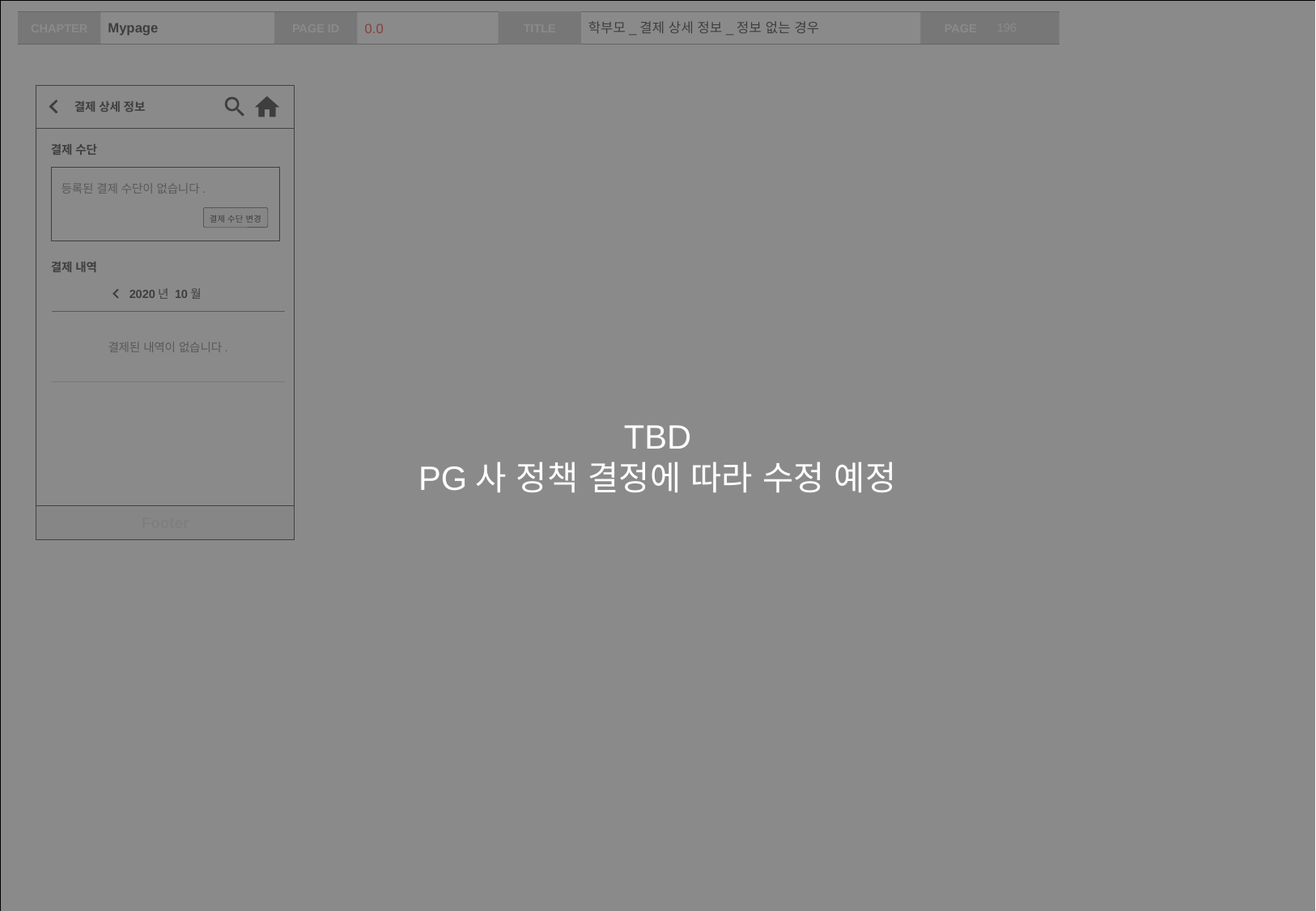

TBD
PG사 정책 결정에 따라 수정 예정
# Mypage
0.0
학부모_결제 상세 정보_정보 없는 경우

결제 상세 정보

결제 수단

등록된 결제 수단이 없습니다.
결제 수단 변경
결제 내역
2020년 10월

결제된 내역이 없습니다.
Footer